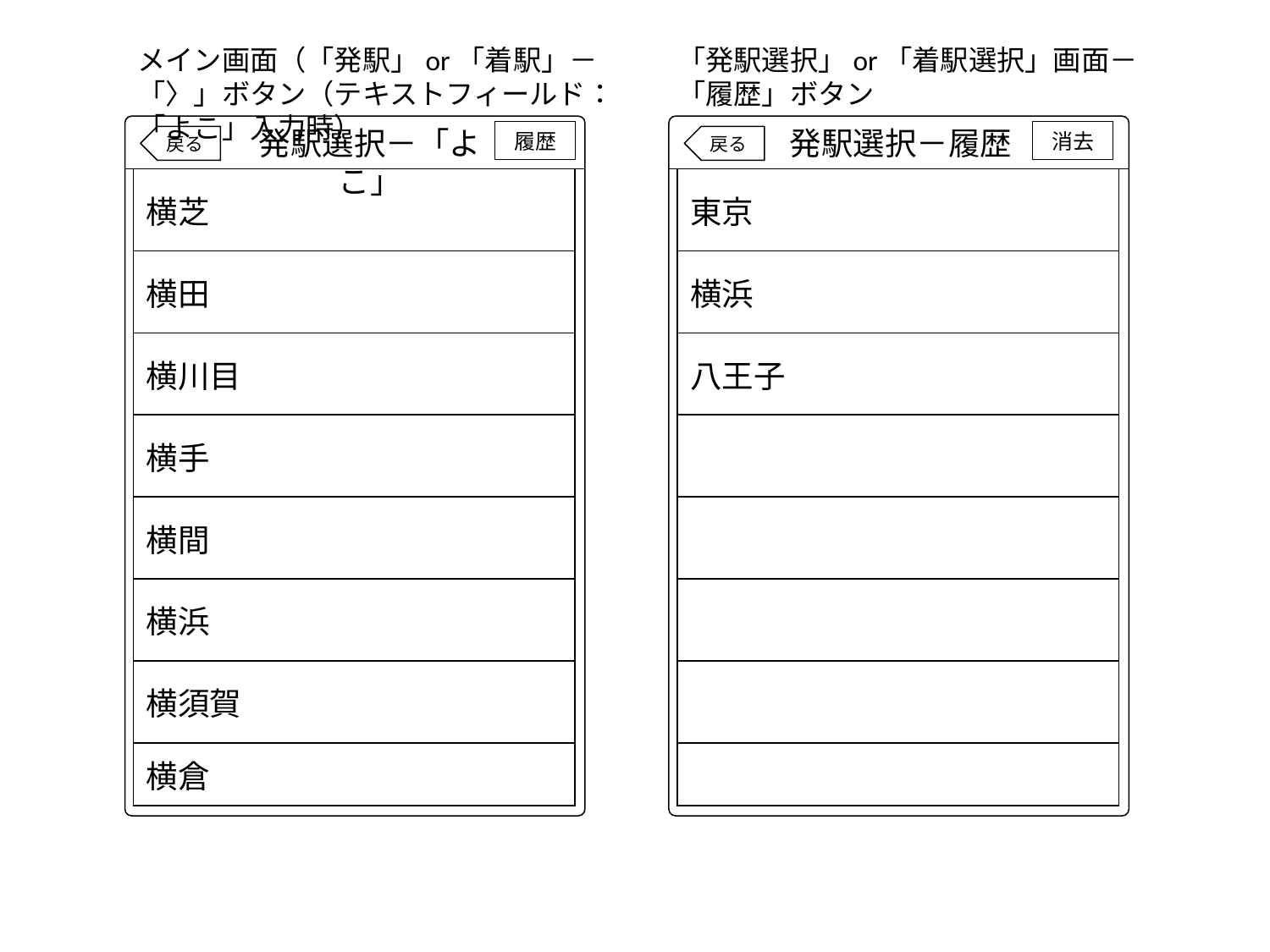

メイン画面（「発駅」or「着駅」－「〉」ボタン（テキストフィールド：「よこ」入力時）
「発駅選択」or「着駅選択」画面－「履歴」ボタン

発駅選択－「よこ」
発駅選択－履歴
履歴
消去
戻る
戻る
| 横芝 |
| --- |
| 横田 |
| 横川目 |
| 横手 |
| 横間 |
| 横浜 |
| 横須賀 |
| 横倉 |
| 東京 |
| --- |
| 横浜 |
| 八王子 |
|  |
|  |
|  |
|  |
|  |